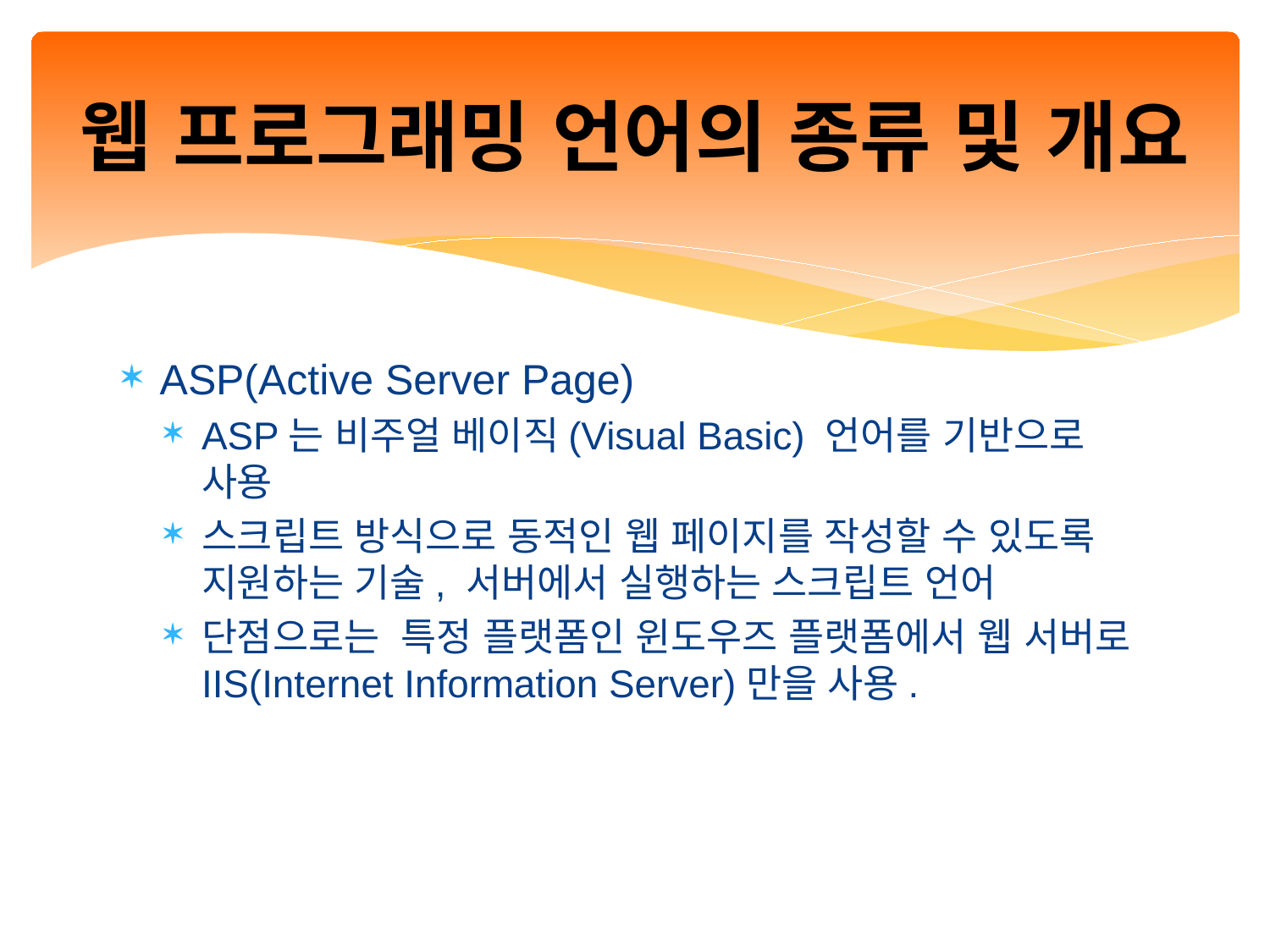

# 웹 프로그래밍 언어의 종류 및 개요
ASP(Active Server Page)
ASP는 비주얼 베이직(Visual Basic) 언어를 기반으로 사용
스크립트 방식으로 동적인 웹 페이지를 작성할 수 있도록 지원하는 기술, 서버에서 실행하는 스크립트 언어
단점으로는  특정 플랫폼인 윈도우즈 플랫폼에서 웹 서버로 IIS(Internet Information Server)만을 사용.